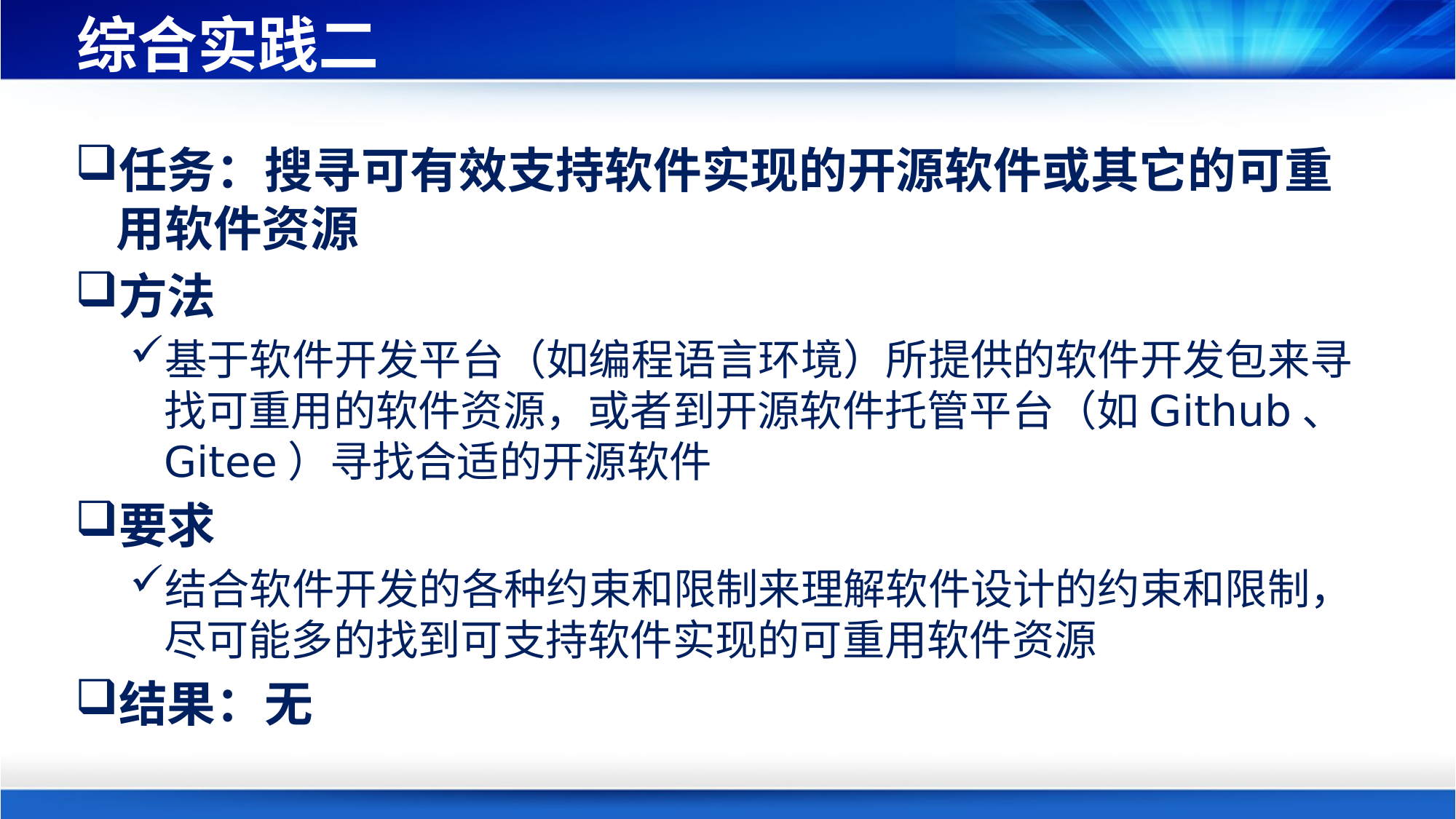

# 综合实践二
任务：搜寻可有效支持软件实现的开源软件或其它的可重用软件资源
方法
基于软件开发平台（如编程语言环境）所提供的软件开发包来寻找可重用的软件资源，或者到开源软件托管平台（如Github、Gitee）寻找合适的开源软件
要求
结合软件开发的各种约束和限制来理解软件设计的约束和限制，尽可能多的找到可支持软件实现的可重用软件资源
结果：无